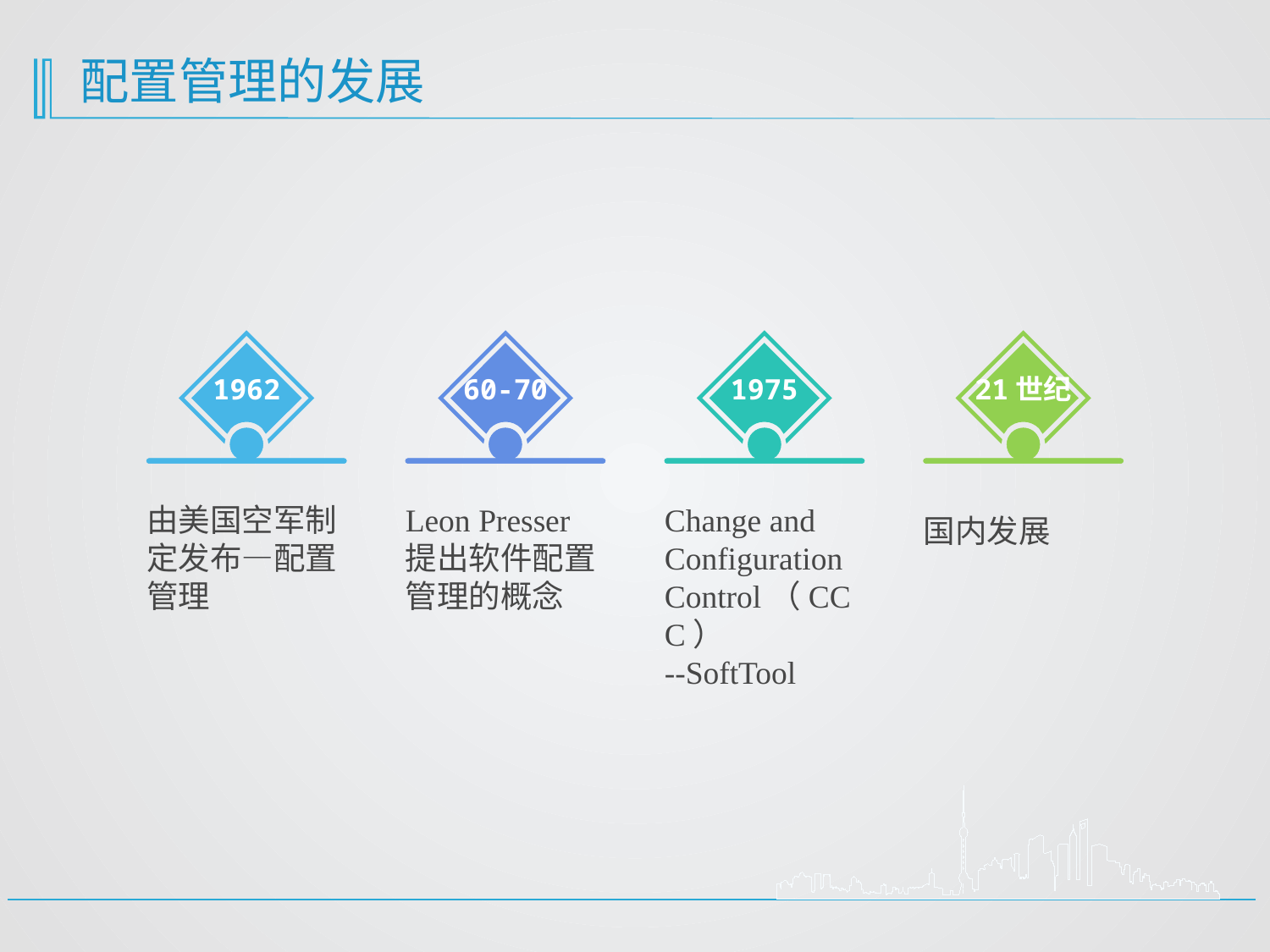

# 配置管理的发展

1962
60-70
1975
21世纪

由美国空军制定发布—配置管理
Leon Presser提出软件配置管理的概念
Change and Configuration Control（CCC）
--SoftTool
国内发展